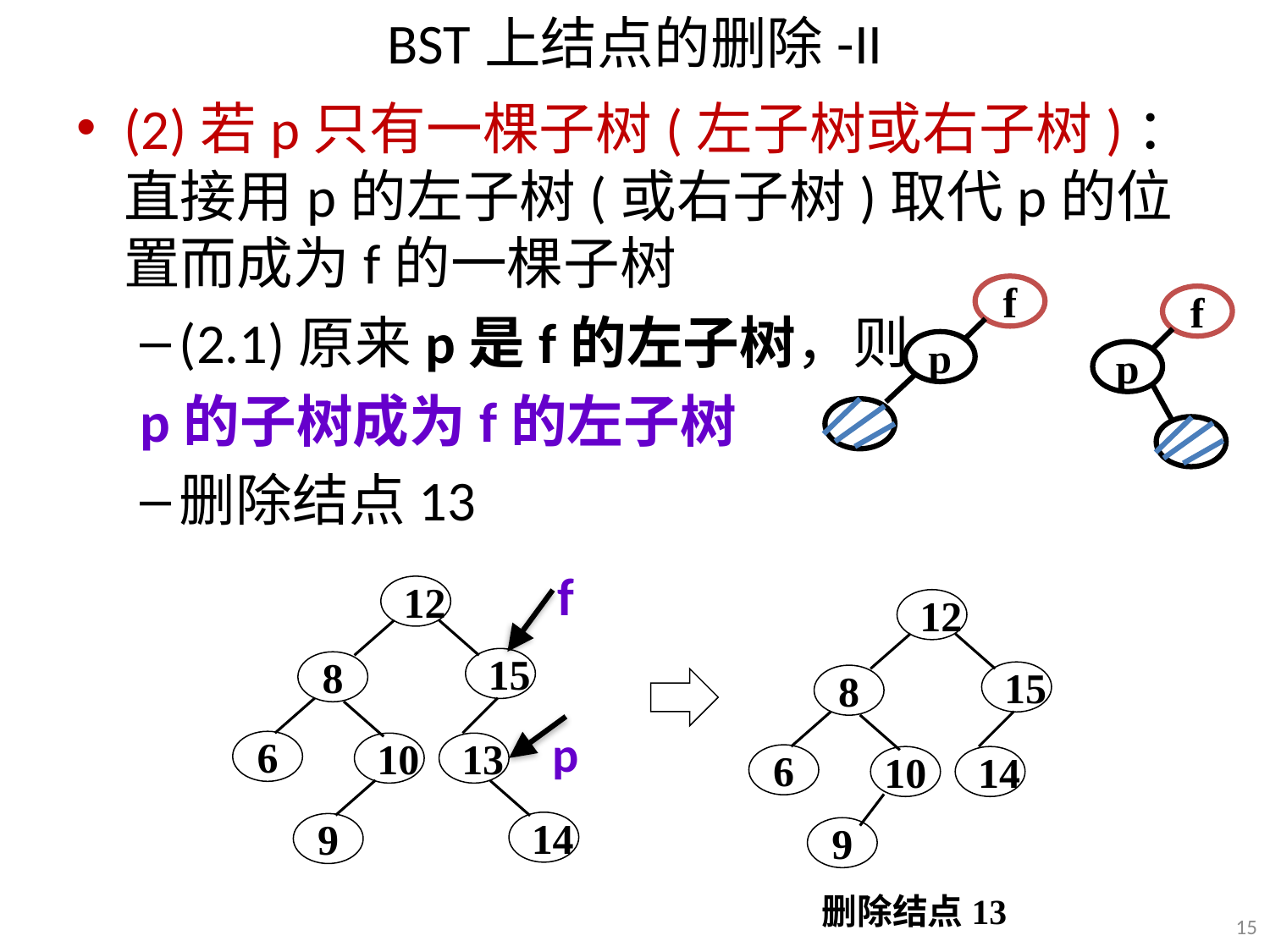

# BST上结点的删除-II
(2)若p只有一棵子树(左子树或右子树)：直接用p的左子树(或右子树)取代p的位置而成为f的一棵子树
(2.1)原来p是f的左子树，则
p的子树成为f的左子树
删除结点13

f
p

f
p

f
12

15
8

6
10
13

14
9
12

15
8

6
10
14

9
删除结点13

p
15